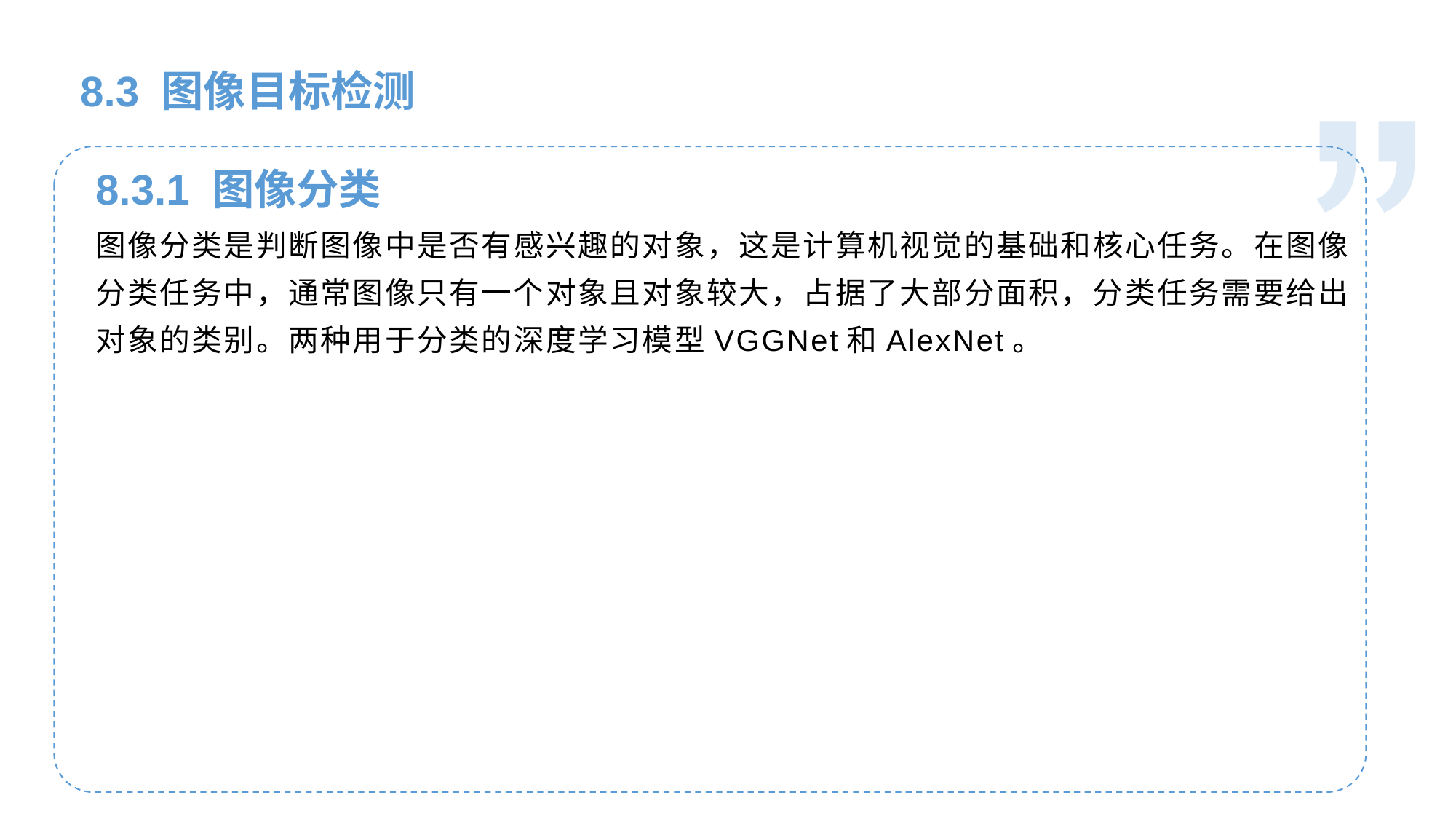

人工智能基础
8.3 图像目标检测

8.3.1 图像分类
图像分类是判断图像中是否有感兴趣的对象，这是计算机视觉的基础和核心任务。在图像分类任务中，通常图像只有一个对象且对象较大，占据了大部分面积，分类任务需要给出对象的类别。两种用于分类的深度学习模型VGGNet和AlexNet。